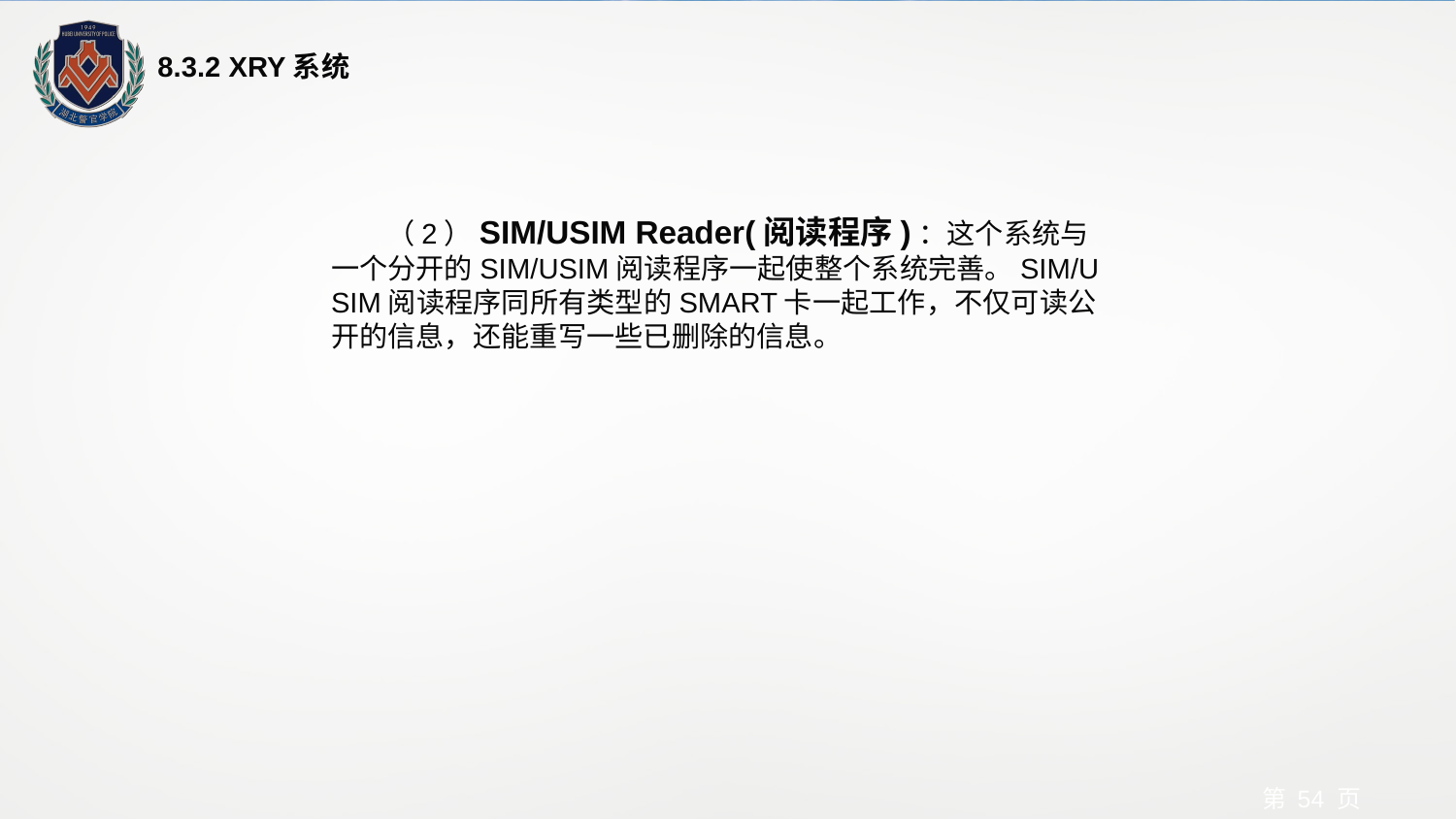

8.3.2 XRY系统
 （2）SIM/USIM Reader(阅读程序)：这个系统与一个分开的SIM/USIM阅读程序一起使整个系统完善。SIM/USIM阅读程序同所有类型的SMART卡一起工作，不仅可读公开的信息，还能重写一些已删除的信息。

图9-16 正版软件文件列表机关键文件的属性